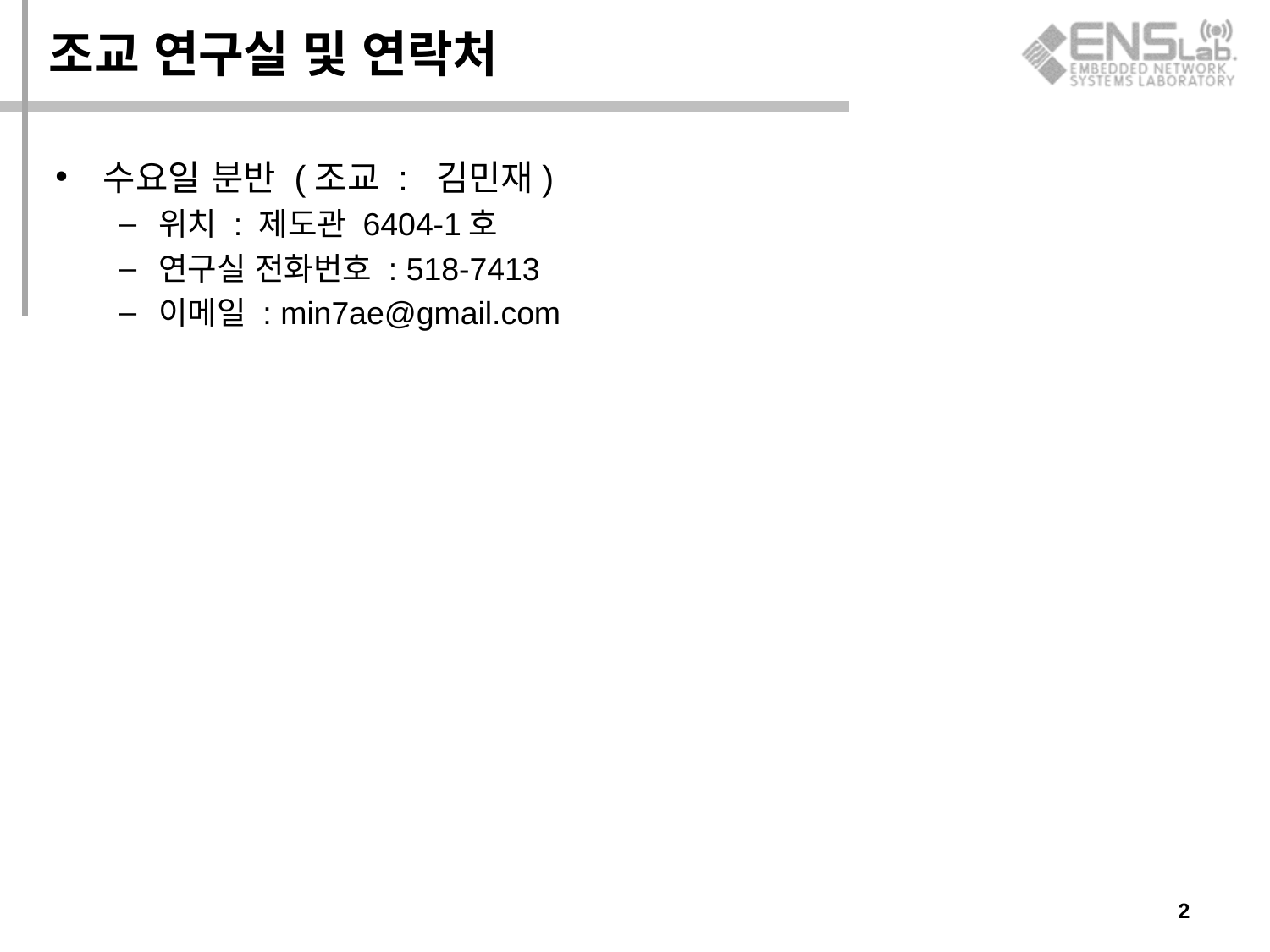

# 조교 연구실 및 연락처

수요일 분반 (조교 :  김민재)
위치 : 제도관 6404-1호
연구실 전화번호 : 518-7413
이메일 : min7ae@gmail.com
2